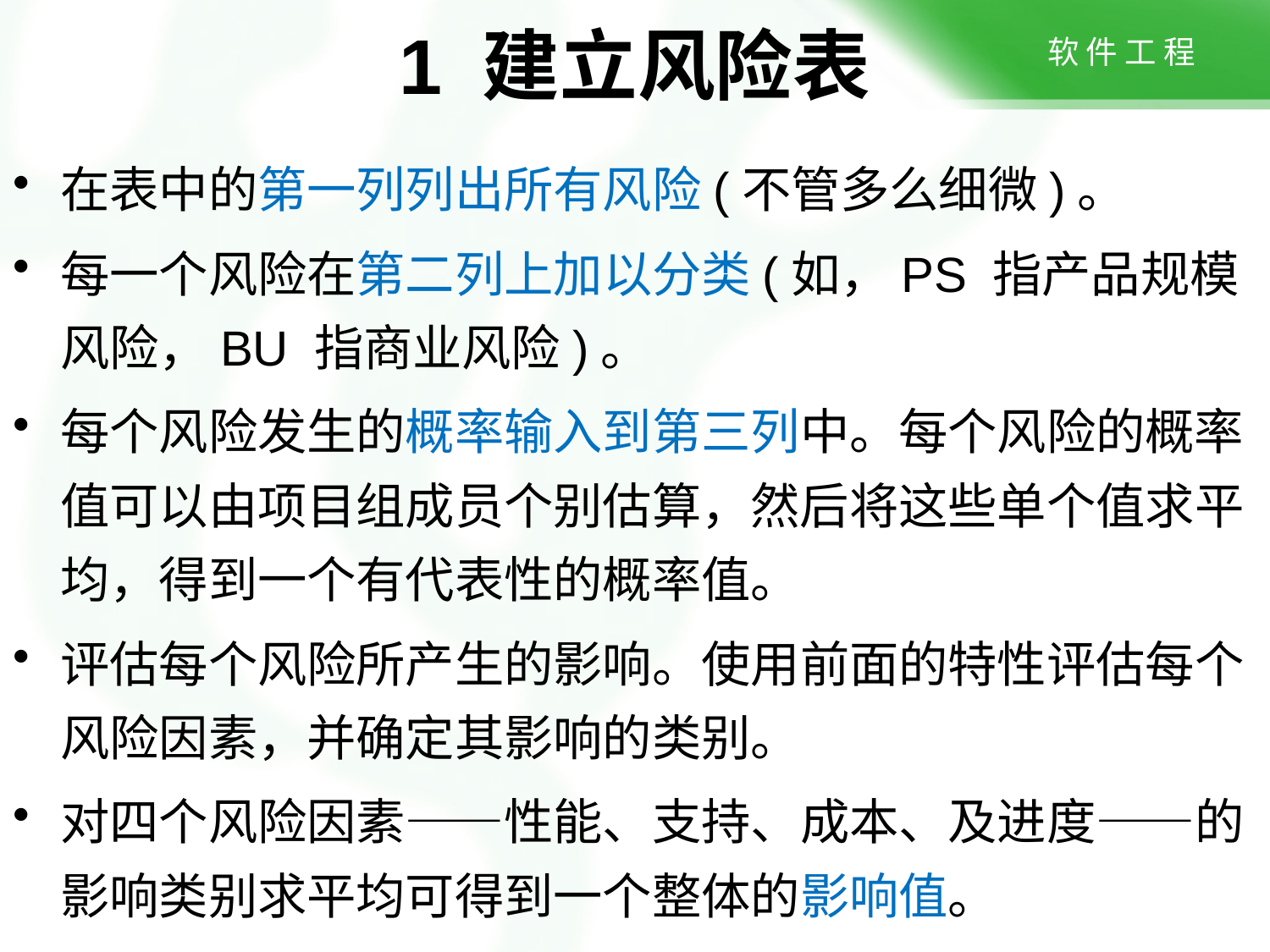

# 1 建立风险表
在表中的第一列列出所有风险(不管多么细微)。
每一个风险在第二列上加以分类(如，PS 指产品规模风险，BU 指商业风险)。
每个风险发生的概率输入到第三列中。每个风险的概率值可以由项目组成员个别估算，然后将这些单个值求平均，得到一个有代表性的概率值。
评估每个风险所产生的影响。使用前面的特性评估每个风险因素，并确定其影响的类别。
对四个风险因素——性能、支持、成本、及进度——的影响类别求平均可得到一个整体的影响值。